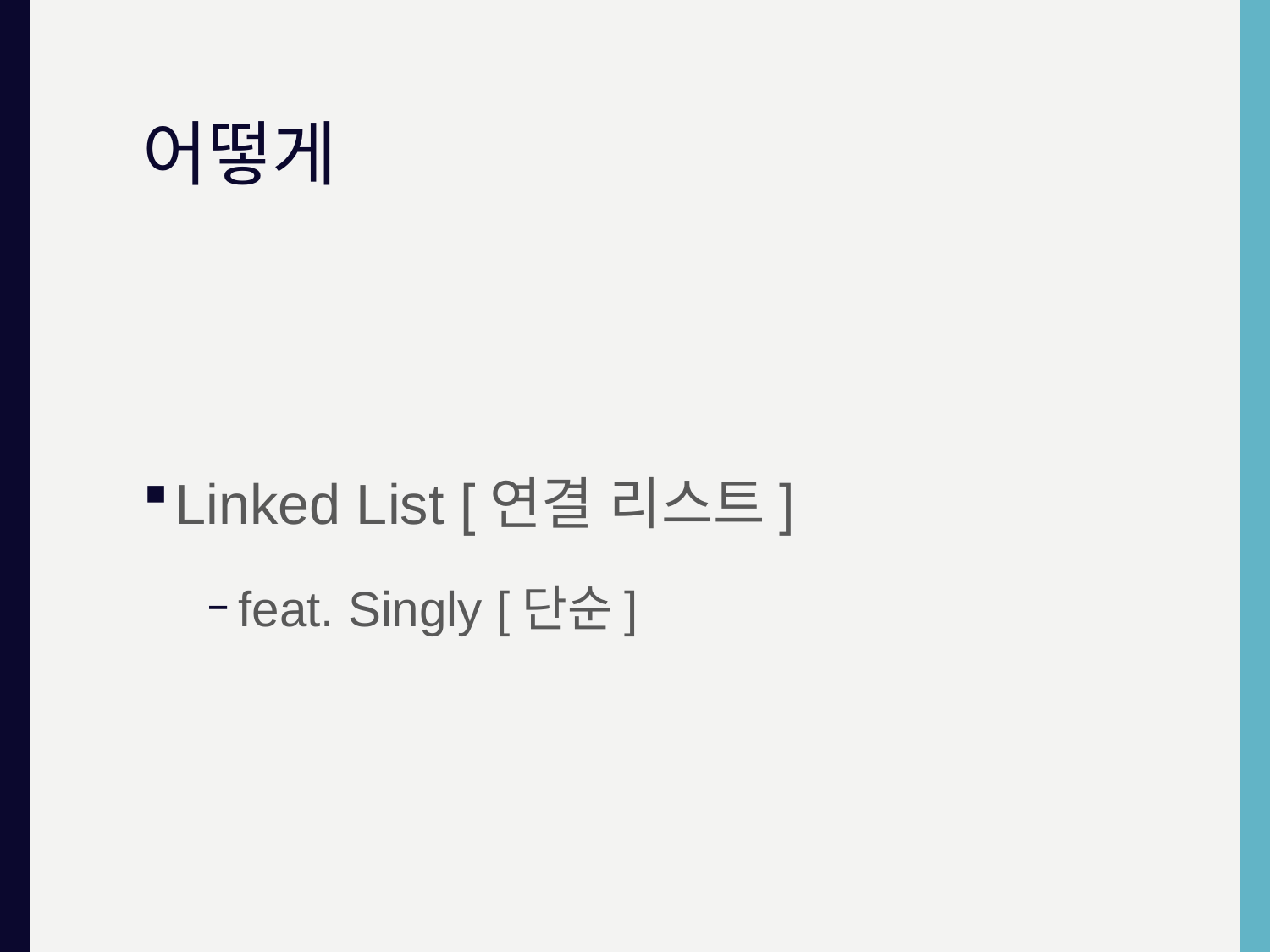

# 어떻게
Linked List [연결 리스트]
feat. Singly [단순]